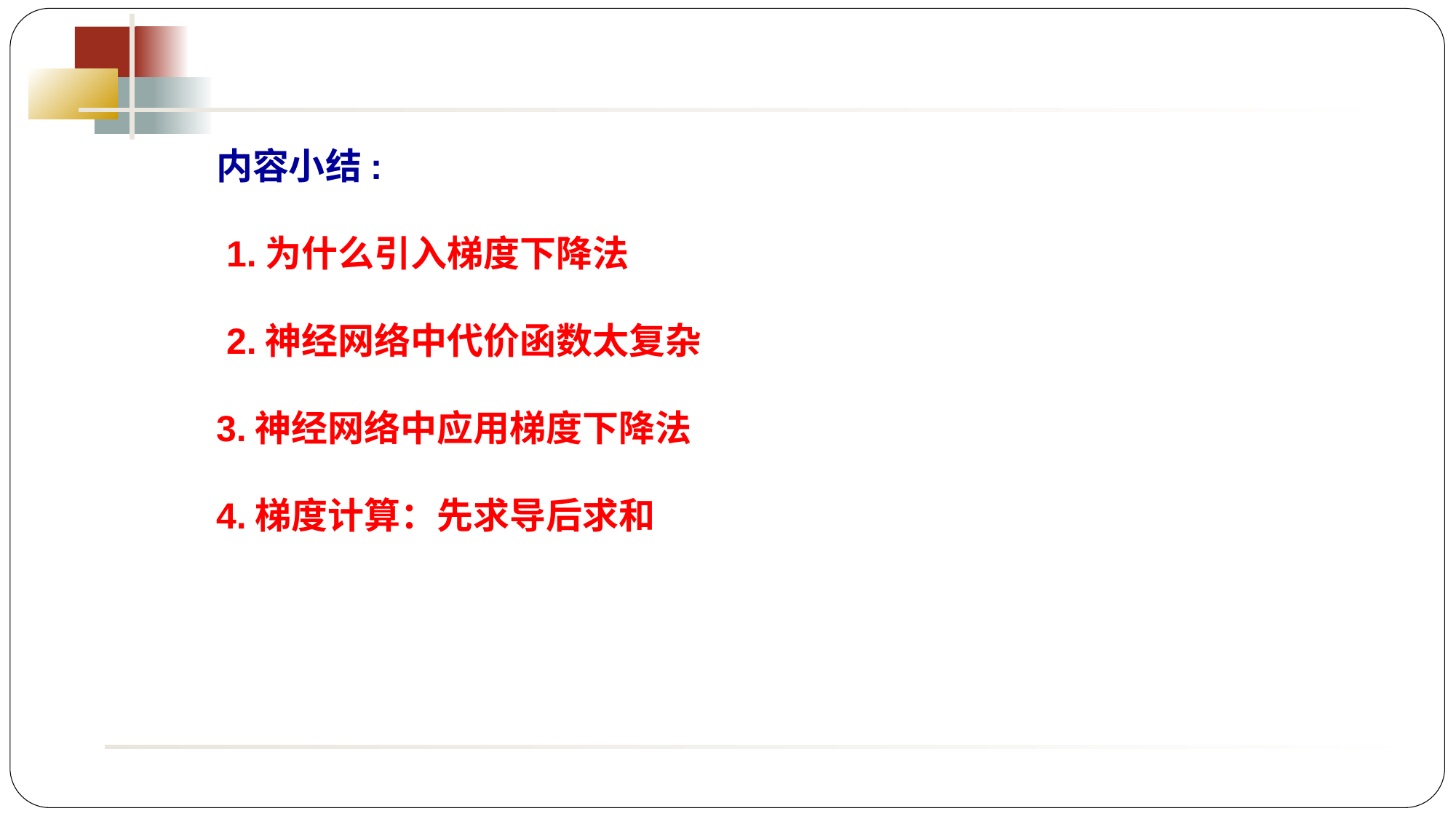

内容小结:
 1.为什么引入梯度下降法
 2.神经网络中代价函数太复杂
3.神经网络中应用梯度下降法
4.梯度计算：先求导后求和